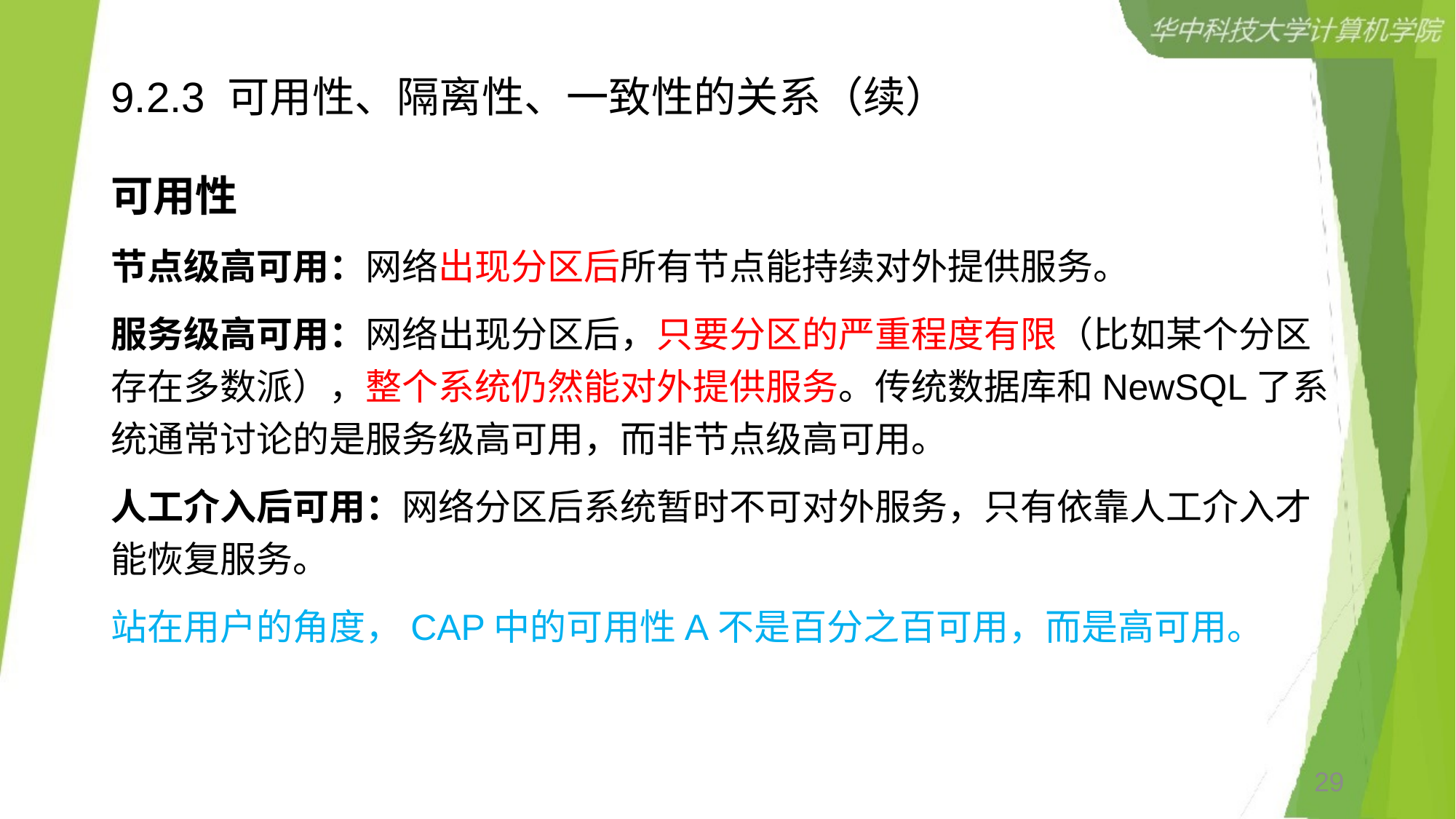

# 9.2.3 可用性、隔离性、一致性的关系（续）
可用性
节点级高可用：网络出现分区后所有节点能持续对外提供服务。
服务级高可用：网络出现分区后，只要分区的严重程度有限（比如某个分区存在多数派），整个系统仍然能对外提供服务。传统数据库和NewSQL了系统通常讨论的是服务级高可用，而非节点级高可用。
人工介入后可用：网络分区后系统暂时不可对外服务，只有依靠人工介入才能恢复服务。
站在用户的角度，CAP中的可用性A不是百分之百可用，而是高可用。
29